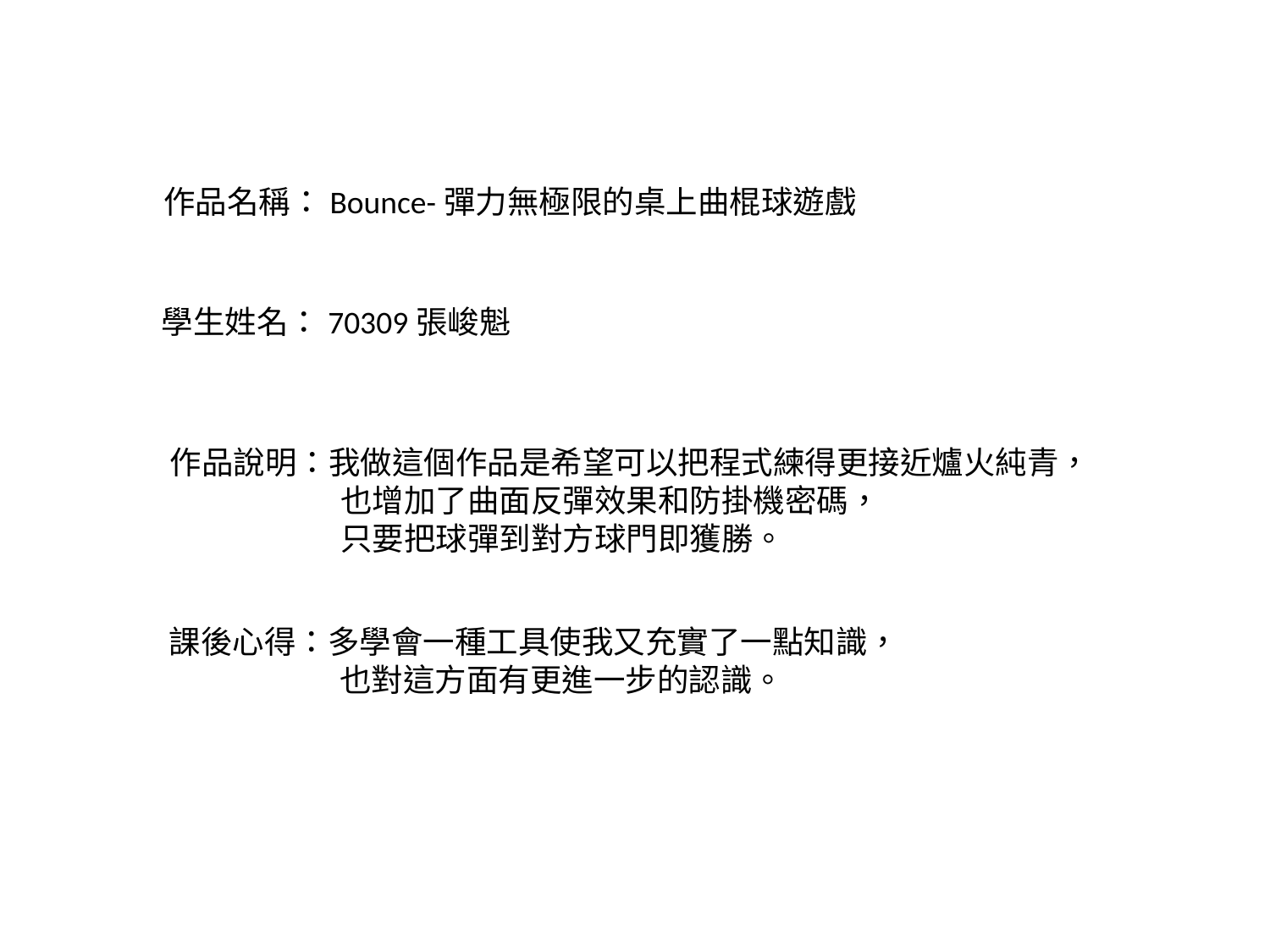

作品名稱：Bounce-彈力無極限的桌上曲棍球遊戲
學生姓名：70309張峻魁
作品說明：我做這個作品是希望可以把程式練得更接近爐火純青，
	     也增加了曲面反彈效果和防掛機密碼，
	     只要把球彈到對方球門即獲勝。
課後心得：多學會一種工具使我又充實了一點知識，
	     也對這方面有更進一步的認識。